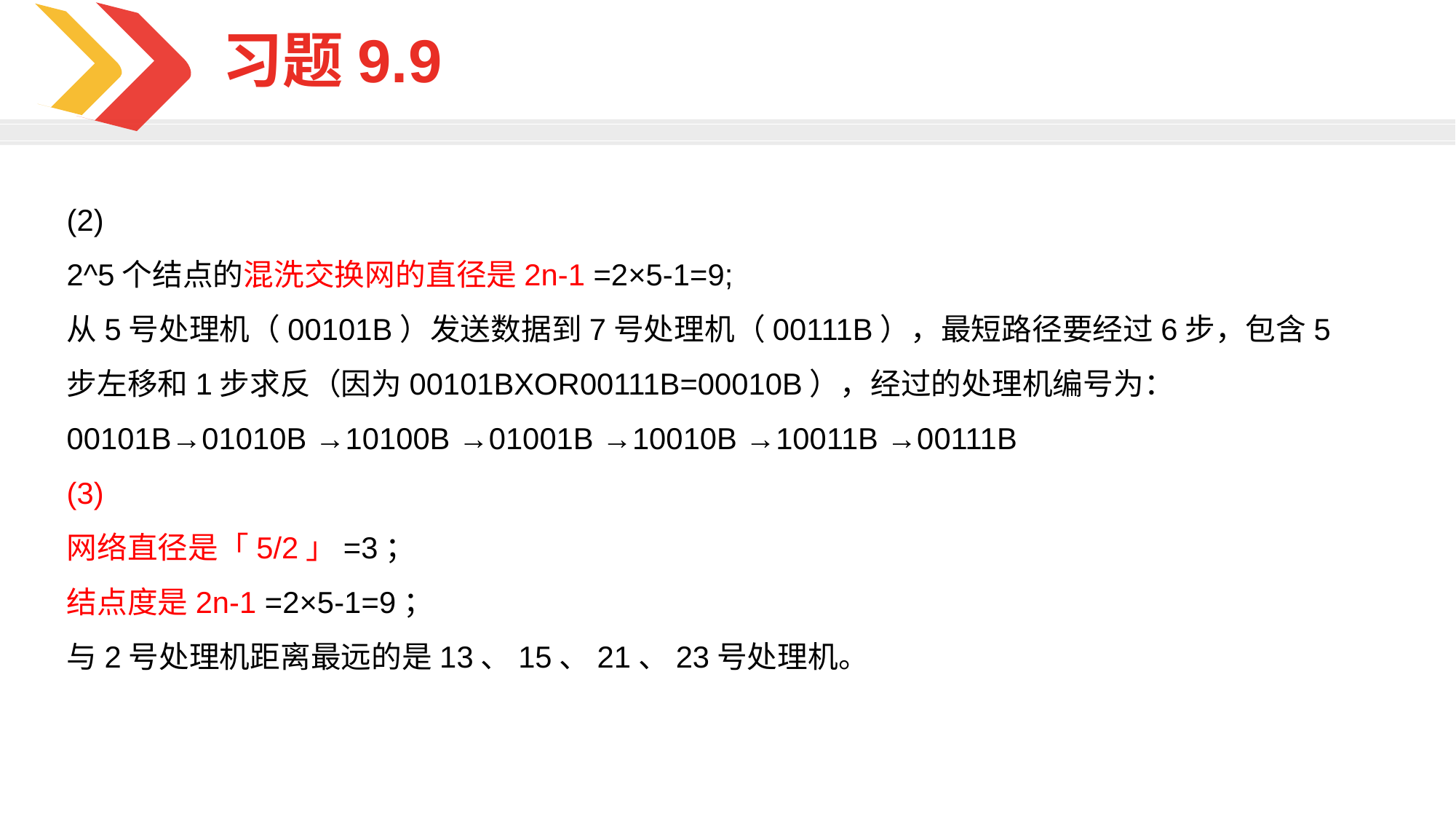

习题9.9

(2)
2^5个结点的混洗交换网的直径是2n-1 =2×5-1=9;
从5号处理机（00101B）发送数据到7号处理机（00111B），最短路径要经过6步，包含5步左移和1步求反（因为00101BXOR00111B=00010B），经过的处理机编号为：00101B→01010B →10100B →01001B →10010B →10011B →00111B
(3)
网络直径是「5/2」=3；
结点度是2n-1 =2×5-1=9；
与2号处理机距离最远的是13、15、21、23号处理机。